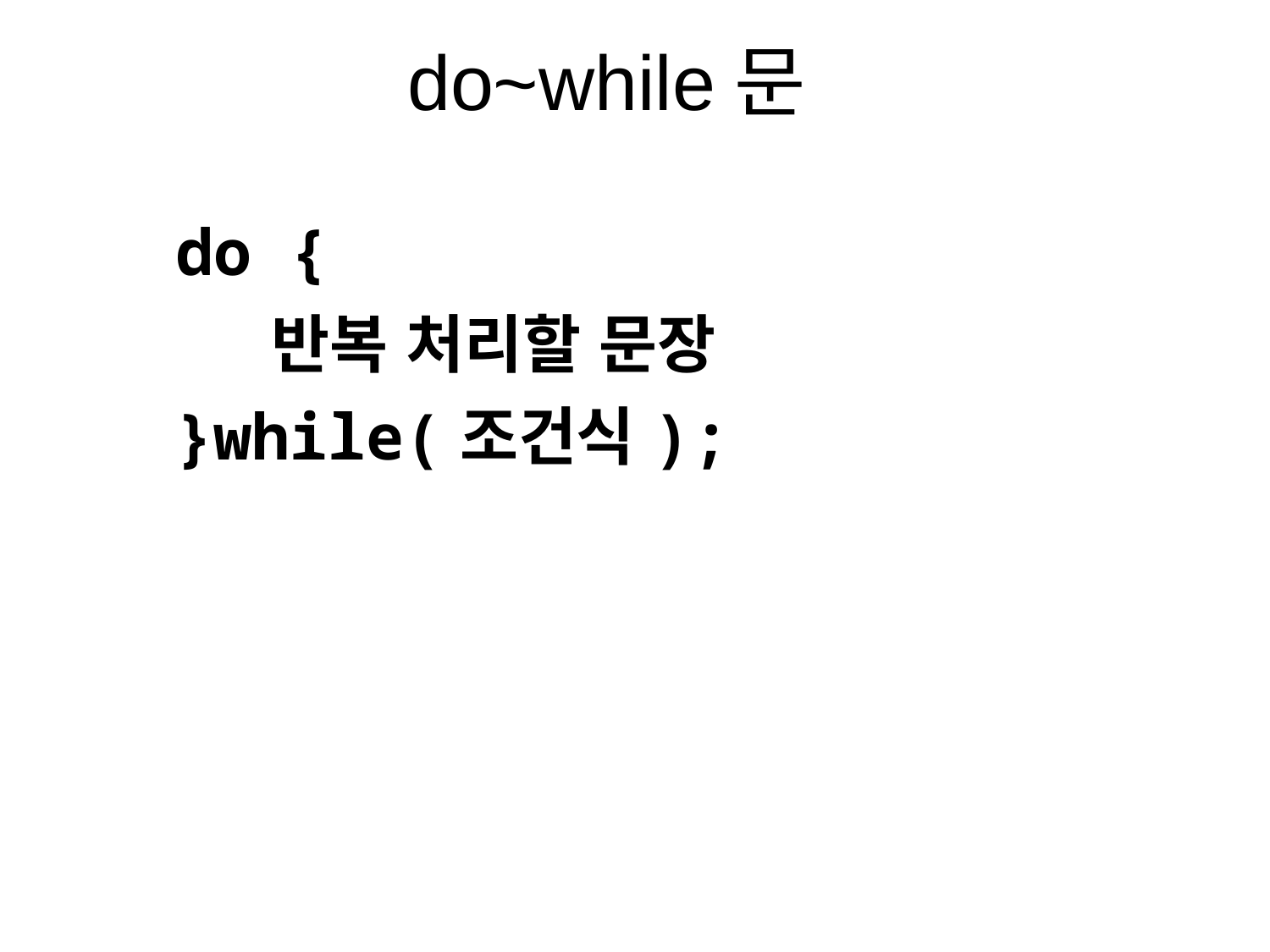

# do~while문
| do {         반복 처리할 문장  }while(조건식); |
| --- |